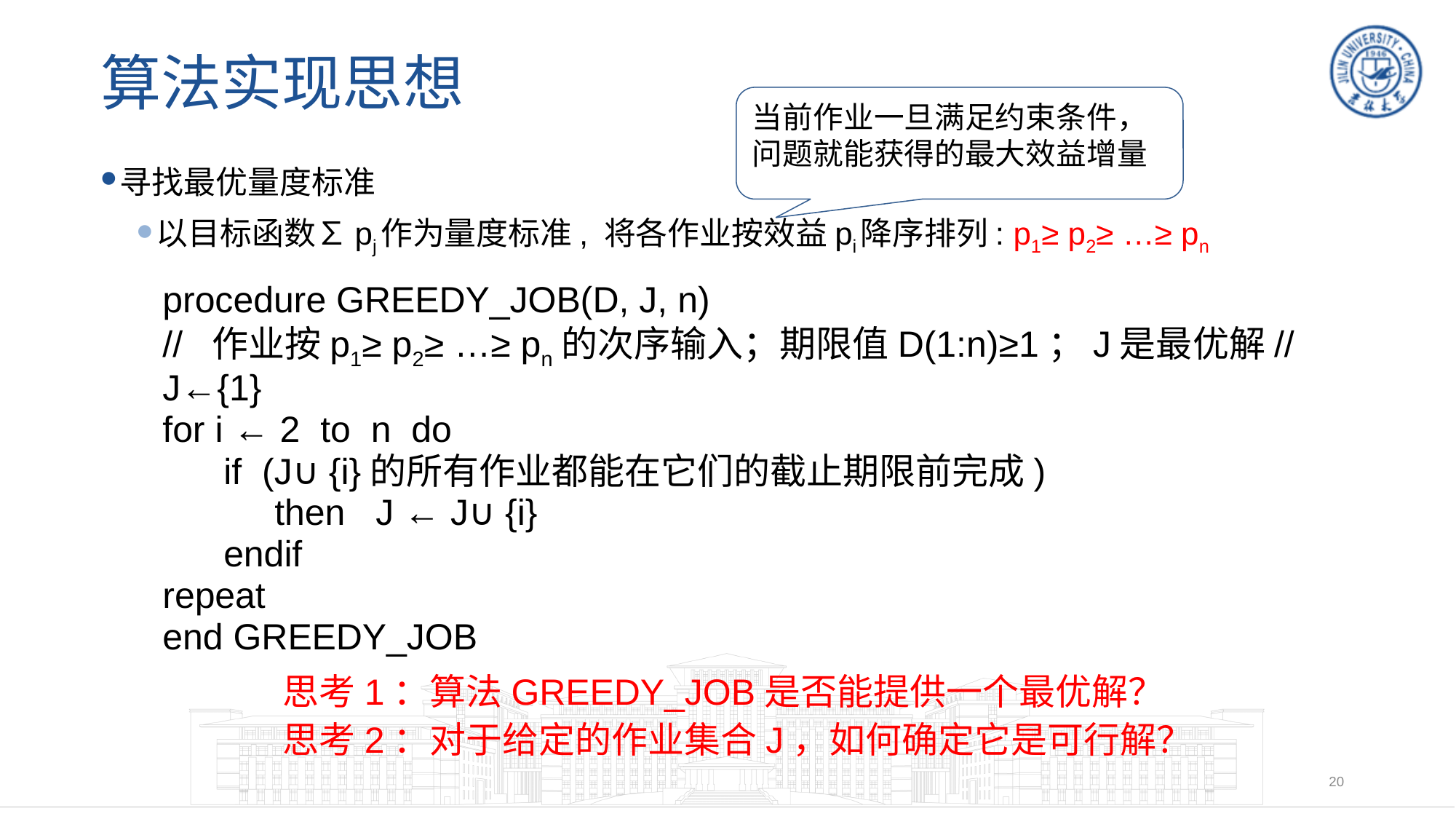

# 算法实现思想
当前作业一旦满足约束条件，问题就能获得的最大效益增量
寻找最优量度标准
以目标函数∑pj作为量度标准, 将各作业按效益pi降序排列: p1≥ p2≥ …≥ pn
procedure GREEDY_JOB(D, J, n)
//  作业按p1≥ p2≥ …≥ pn的次序输入；期限值D(1:n)≥1；J是最优解//
J←{1}
for i ← 2  to  n  do
      if  (J∪{i}的所有作业都能在它们的截止期限前完成)
           then   J ← J∪{i}
      endif
repeat
end GREEDY_JOB
思考1：算法GREEDY_JOB是否能提供一个最优解？
思考2：对于给定的作业集合J，如何确定它是可行解？
20